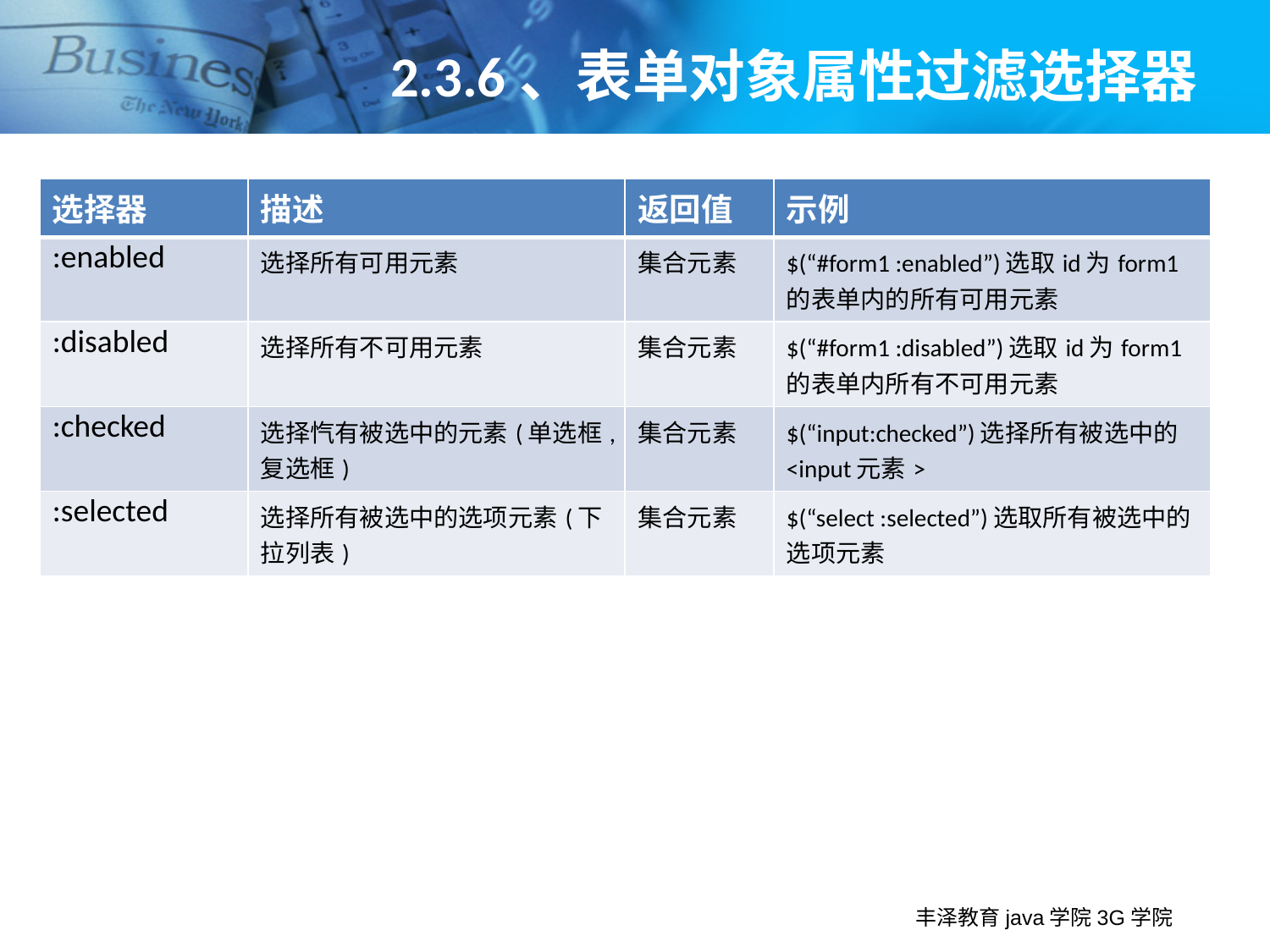

# 2.3.6、表单对象属性过滤选择器
| 选择器 | 描述 | 返回值 | 示例 |
| --- | --- | --- | --- |
| :enabled | 选择所有可用元素 | 集合元素 | $(“#form1 :enabled”)选取id为form1的表单内的所有可用元素 |
| :disabled | 选择所有不可用元素 | 集合元素 | $(“#form1 :disabled”)选取id为form1的表单内所有不可用元素 |
| :checked | 选择忾有被选中的元素(单选框,复选框) | 集合元素 | $(“input:checked”)选择所有被选中的<input元素> |
| :selected | 选择所有被选中的选项元素(下拉列表) | 集合元素 | $(“select :selected”)选取所有被选中的选项元素 |